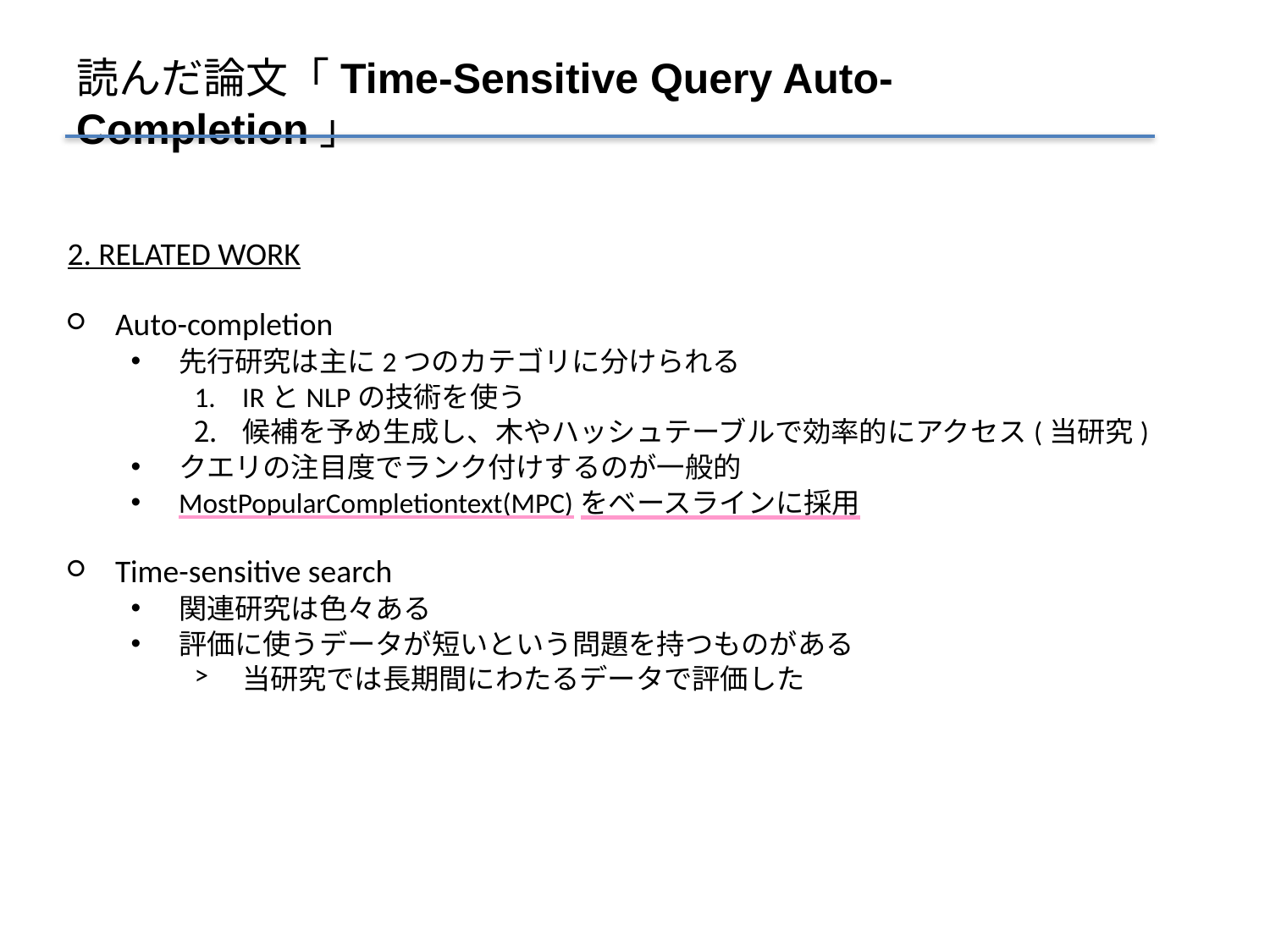

# 読んだ論文「Time-Sensitive Query Auto-Completion」
2. RELATED WORK

Auto-completion
先行研究は主に2つのカテゴリに分けられる
IRとNLPの技術を使う
候補を予め生成し、木やハッシュテーブルで効率的にアクセス(当研究)
クエリの注目度でランク付けするのが一般的
MostPopularCompletiontext(MPC)をベースラインに採用

Time-sensitive search
関連研究は色々ある
評価に使うデータが短いという問題を持つものがある
当研究では長期間にわたるデータで評価した